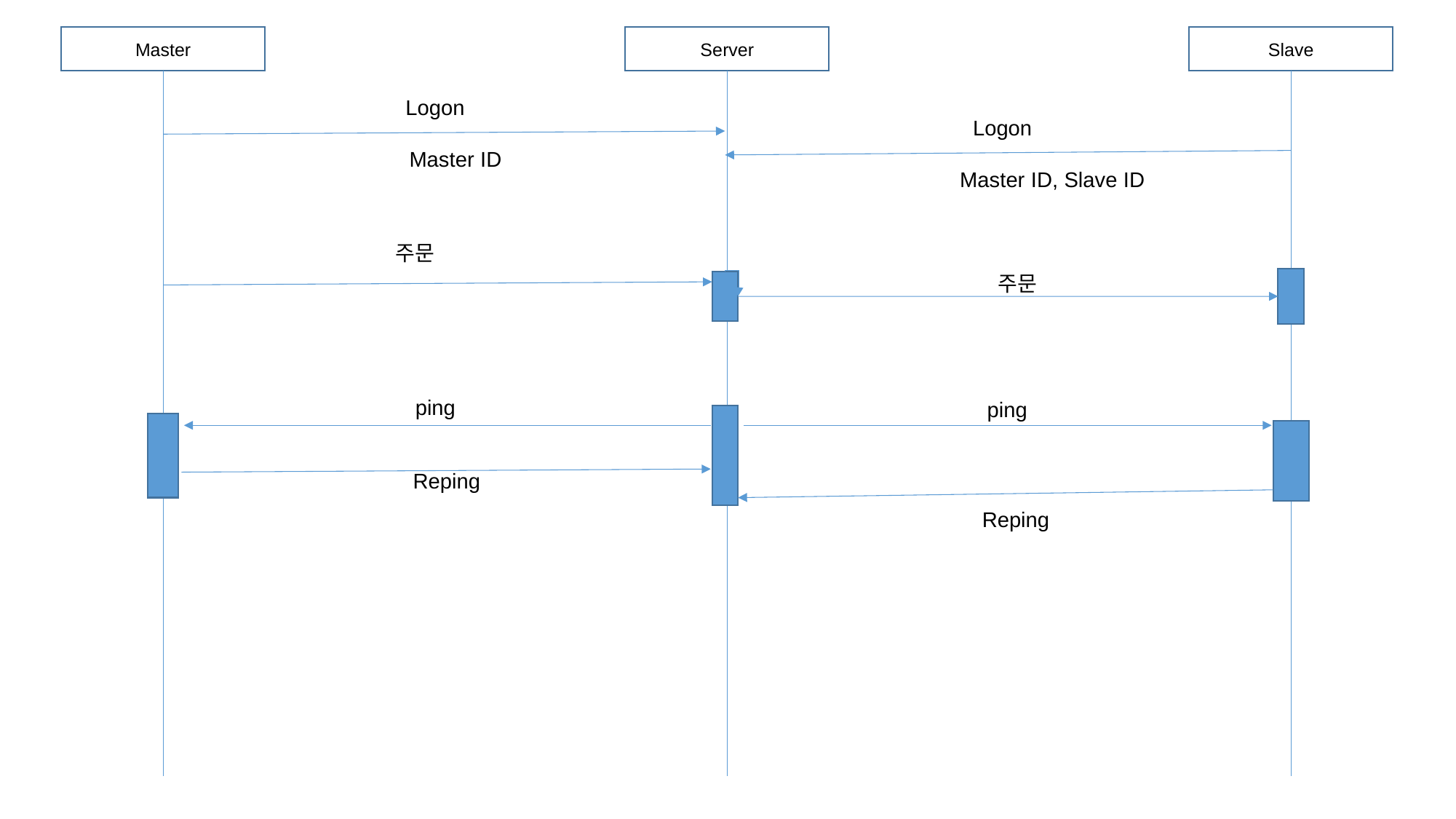

Master
Server
Slave
Logon
Logon
Master ID
Master ID, Slave ID
주문
주문

ping
ping

Reping
Reping